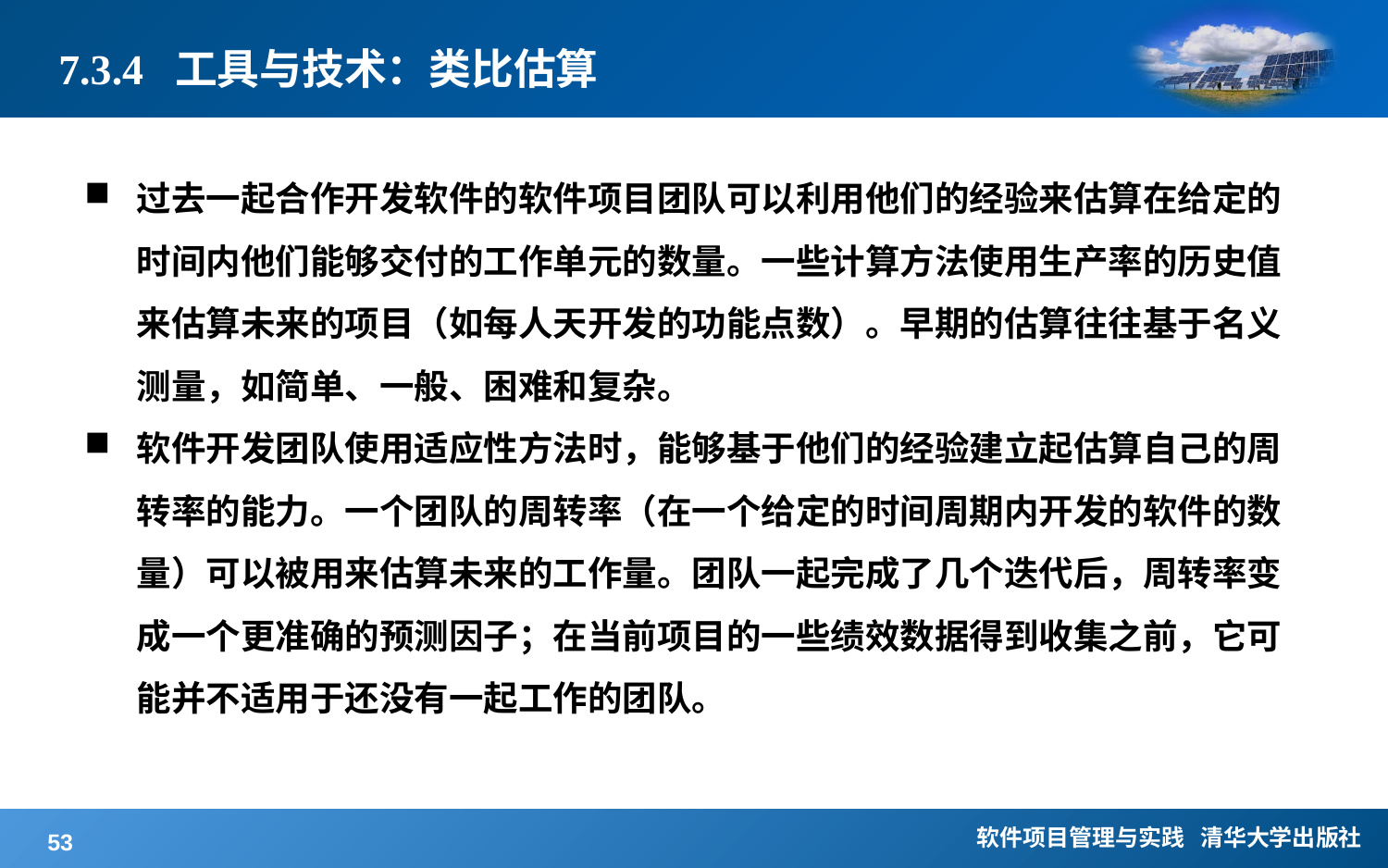

# 7.3.4  工具与技术：类比估算
过去一起合作开发软件的软件项目团队可以利用他们的经验来估算在给定的时间内他们能够交付的工作单元的数量。一些计算方法使用生产率的历史值来估算未来的项目（如每人天开发的功能点数）。早期的估算往往基于名义测量，如简单、一般、困难和复杂。
软件开发团队使用适应性方法时，能够基于他们的经验建立起估算自己的周转率的能力。一个团队的周转率（在一个给定的时间周期内开发的软件的数量）可以被用来估算未来的工作量。团队一起完成了几个迭代后，周转率变成一个更准确的预测因子；在当前项目的一些绩效数据得到收集之前，它可能并不适用于还没有一起工作的团队。